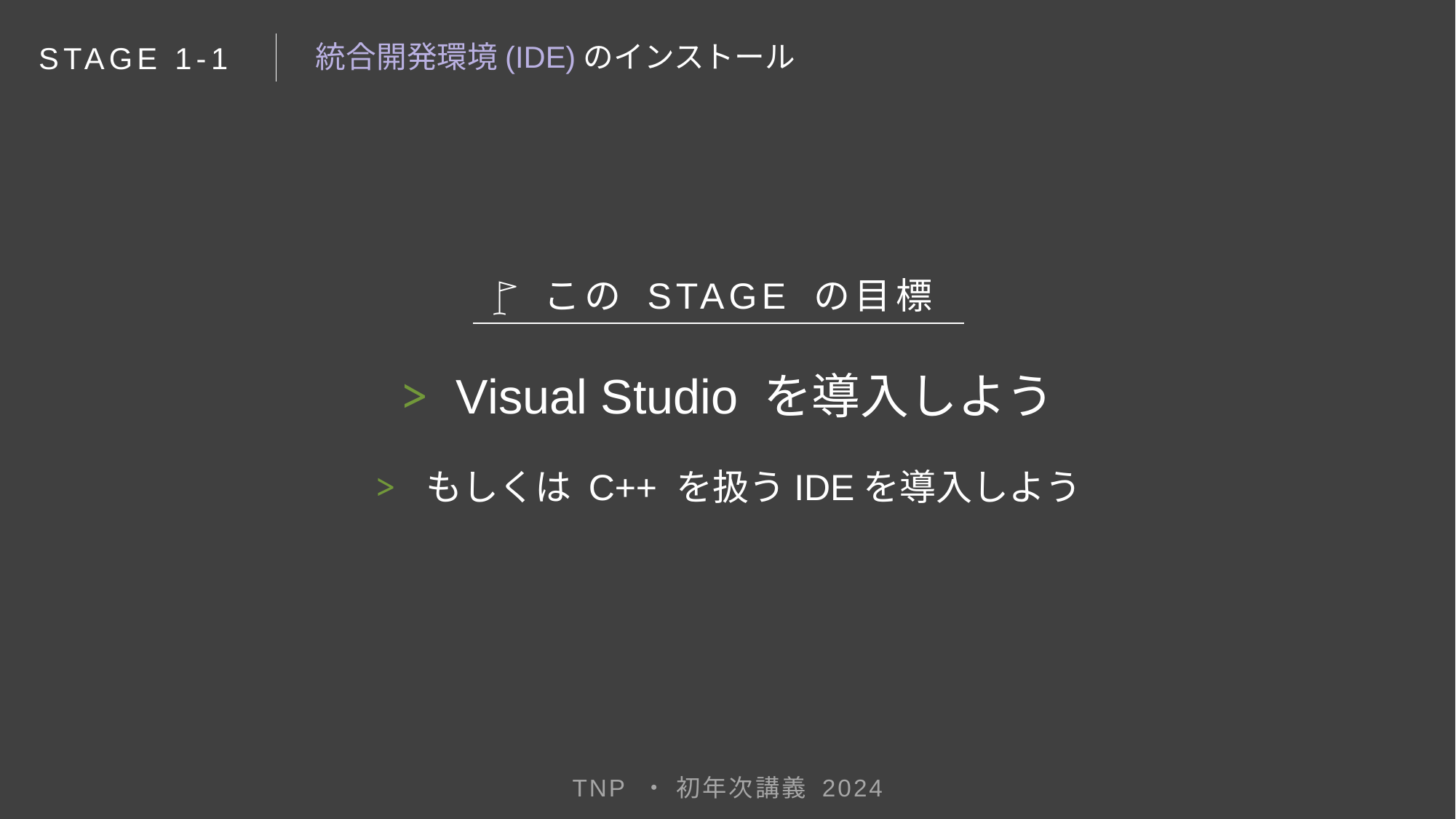

# 統合開発環境(IDE)のインストール
STAGE 1-1
🚩 この STAGE の目標
>  Visual Studio を導入しよう
>  もしくは C++ を扱うIDEを導入しよう